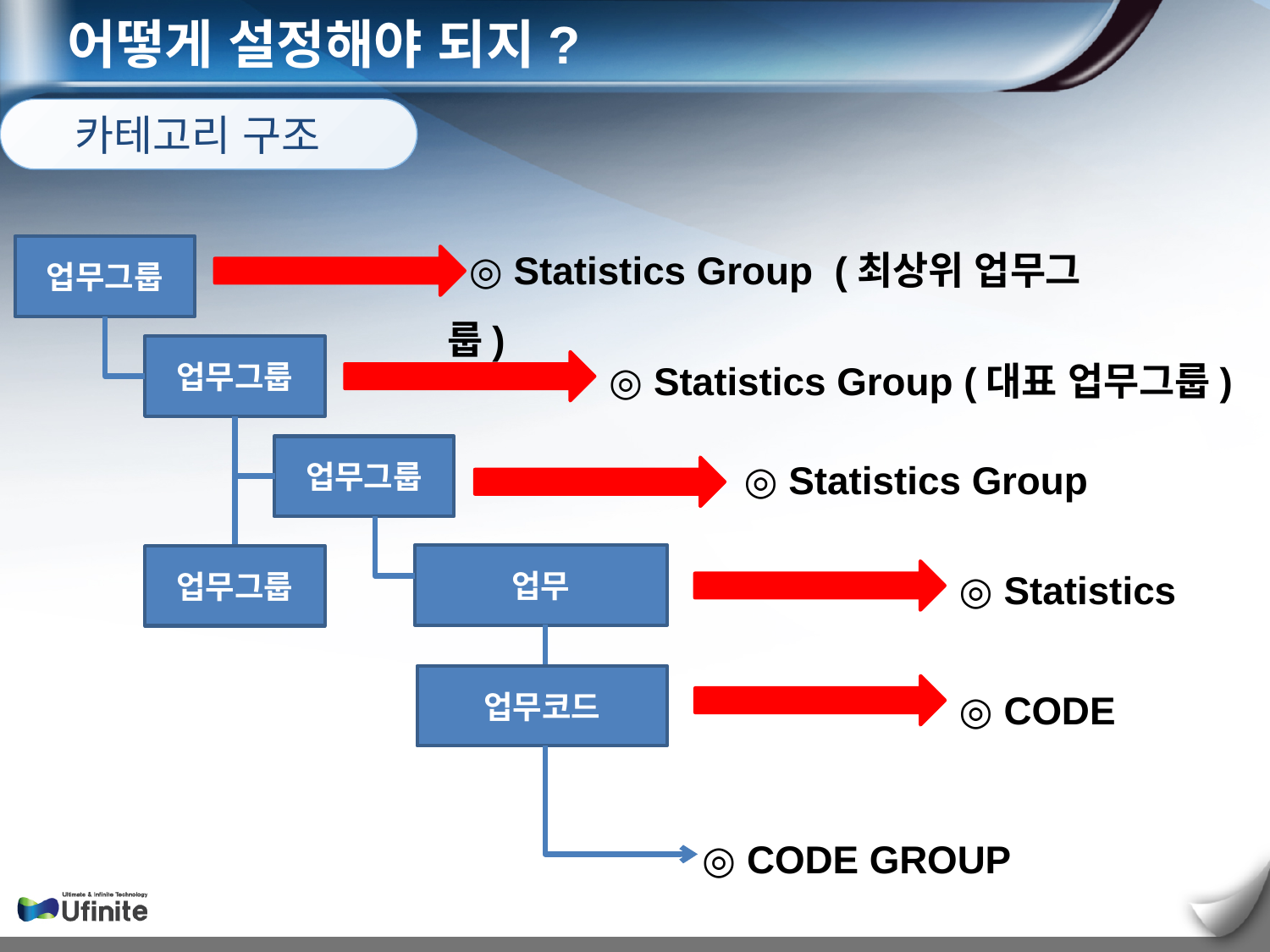

어떻게 설정해야 되지?
카테고리 구조
  ◎ Statistics Group  (최상위 업무그룹)
업무그룹

  ◎ Statistics Group (대표 업무그룹)
업무그룹

  ◎ Statistics Group
업무그룹

  ◎ Statistics
업무
업무그룹

  ◎ CODE
업무코드

  ◎ CODE GROUP